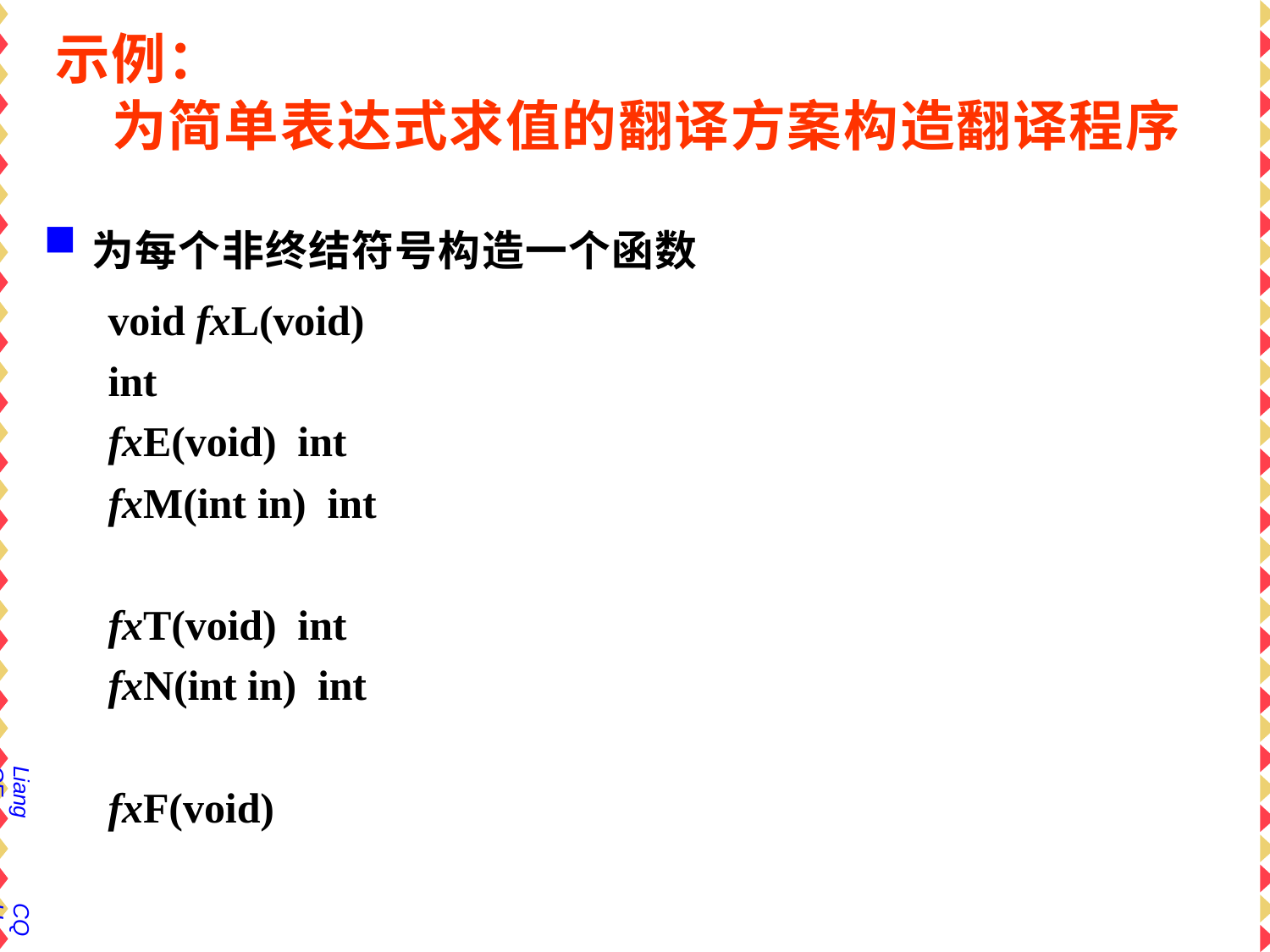

# 示例：
为简单表达式求值的翻译方案构造翻译程序
为每个非终结符号构造一个函数
void fxL(void)  int	fxE(void)  int	fxM(int in)  int	fxT(void)  int	fxN(int in)  int	fxF(void)
Liang GE
CQU
65